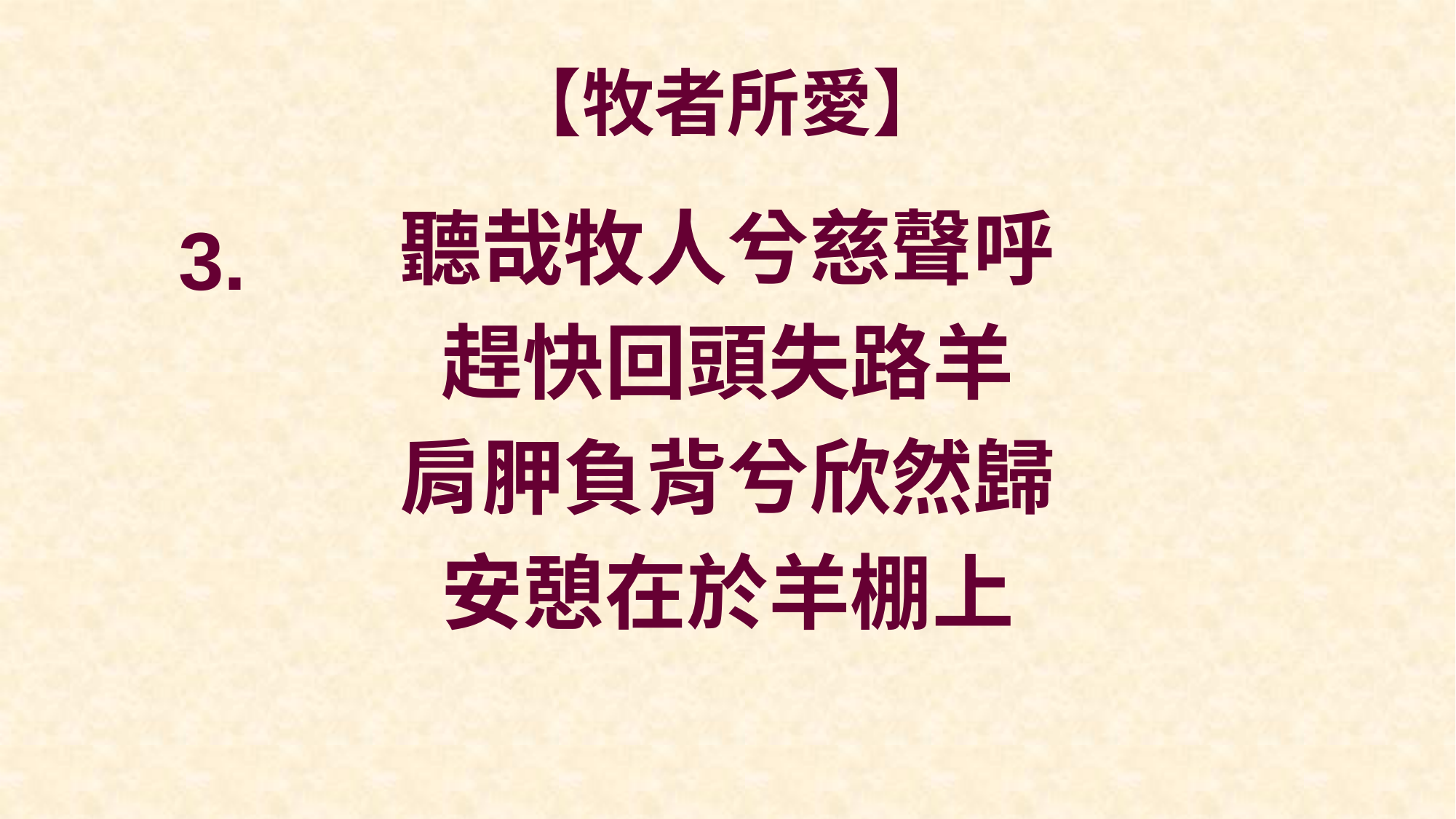

# 【牧者所愛】
聽哉牧人兮慈聲呼
趕快回頭失路羊
肩胛負背兮欣然歸
安憩在於羊棚上
3.